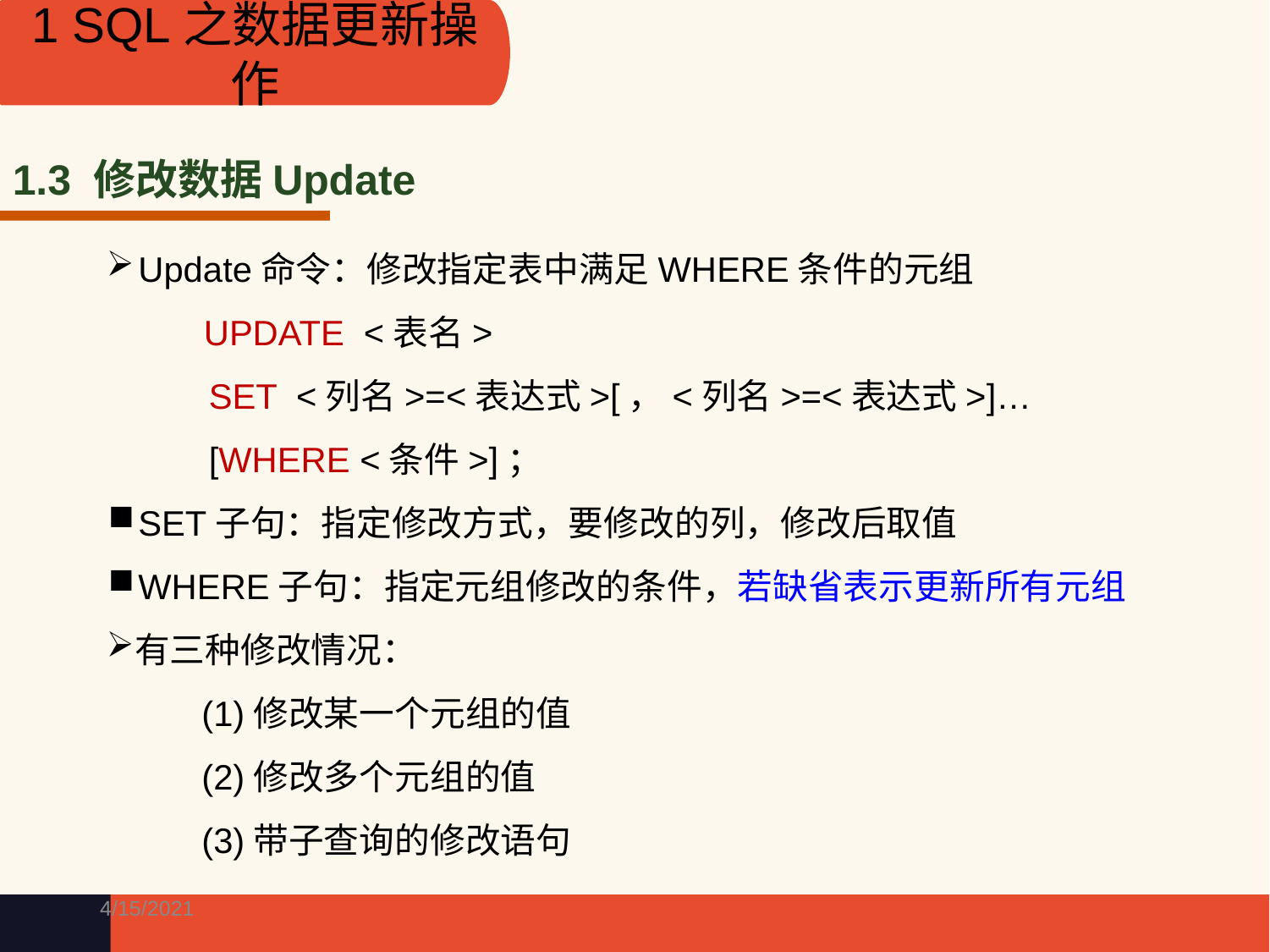

1 SQL之数据更新操作
1.3 修改数据Update

Update命令：修改指定表中满足WHERE条件的元组
          UPDATE  <表名>
    SET  <列名>=<表达式>[，<列名>=<表达式>]…
    [WHERE <条件>]；
SET子句：指定修改方式，要修改的列，修改后取值
WHERE子句：指定元组修改的条件，若缺省表示更新所有元组
有三种修改情况：
(1)修改某一个元组的值
(2)修改多个元组的值
(3)带子查询的修改语句

4/15/2021